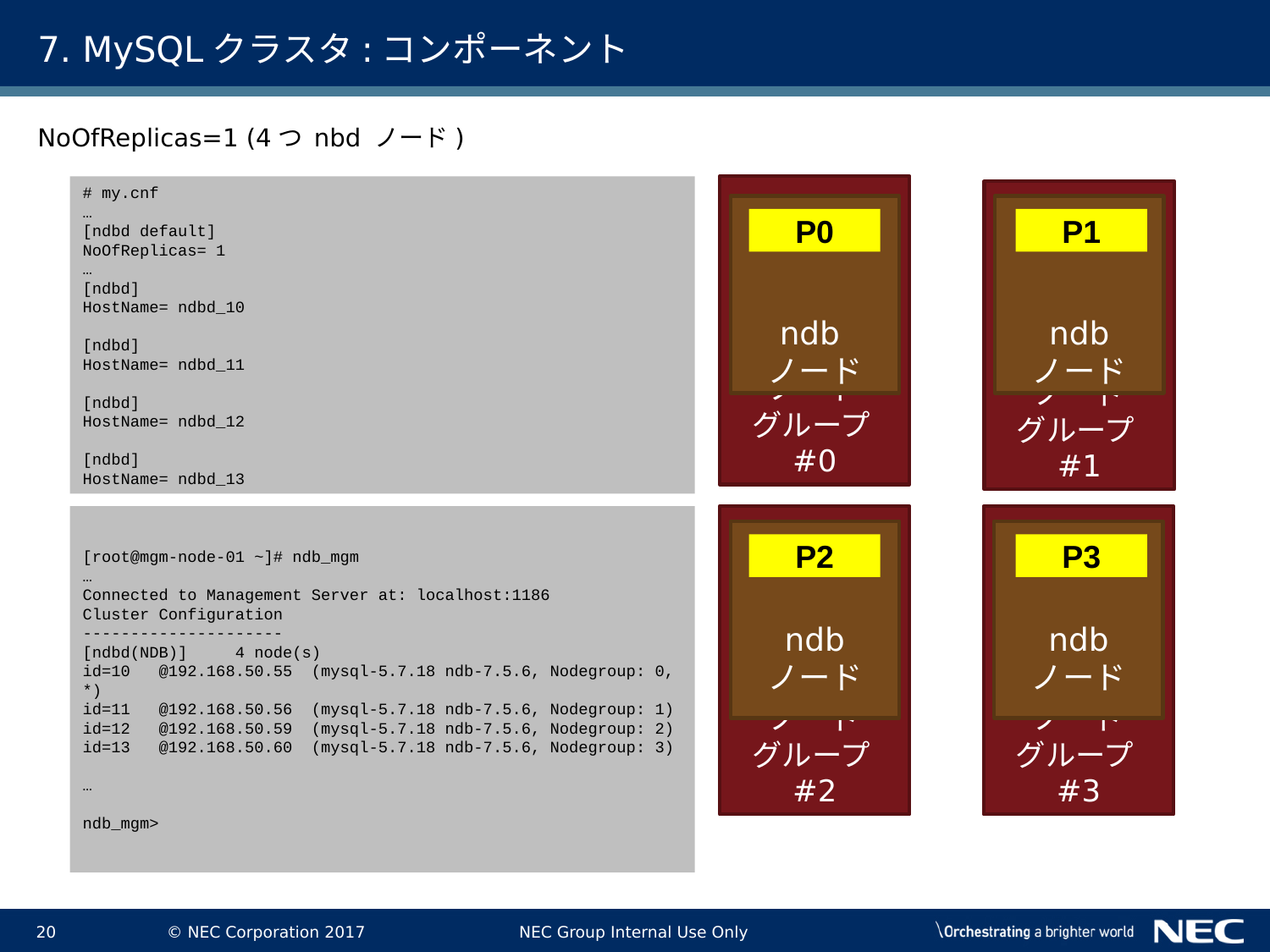

# 7. MySQLクラスタ:コンポーネント
NoOfReplicas=1 (4つ nbd ノード)

# my.cnf
…
[ndbd default]
NoOfReplicas= 1
…
[ndbd]
HostName= ndbd_10

[ndbd]
HostName= ndbd_11

[ndbd]
HostName= ndbd_12

[ndbd]
HostName= ndbd_13
ノード
グループ#0
ノード
グループ#1

ndb
ノード

ndb
ノード
P0
P1
[root@mgm-node-01 ~]# ndb_mgm
…
Connected to Management Server at: localhost:1186
Cluster Configuration
---------------------
[ndbd(NDB)]     4 node(s)
id=10   @192.168.50.55  (mysql-5.7.18 ndb-7.5.6, Nodegroup: 0, *)
id=11   @192.168.50.56  (mysql-5.7.18 ndb-7.5.6, Nodegroup: 1)
id=12   @192.168.50.59  (mysql-5.7.18 ndb-7.5.6, Nodegroup: 2)
id=13   @192.168.50.60  (mysql-5.7.18 ndb-7.5.6, Nodegroup: 3)

…

ndb_mgm>
ノード
グループ#2
ノード
グループ#3

ndb
ノード

ndb
ノード

P2
P3